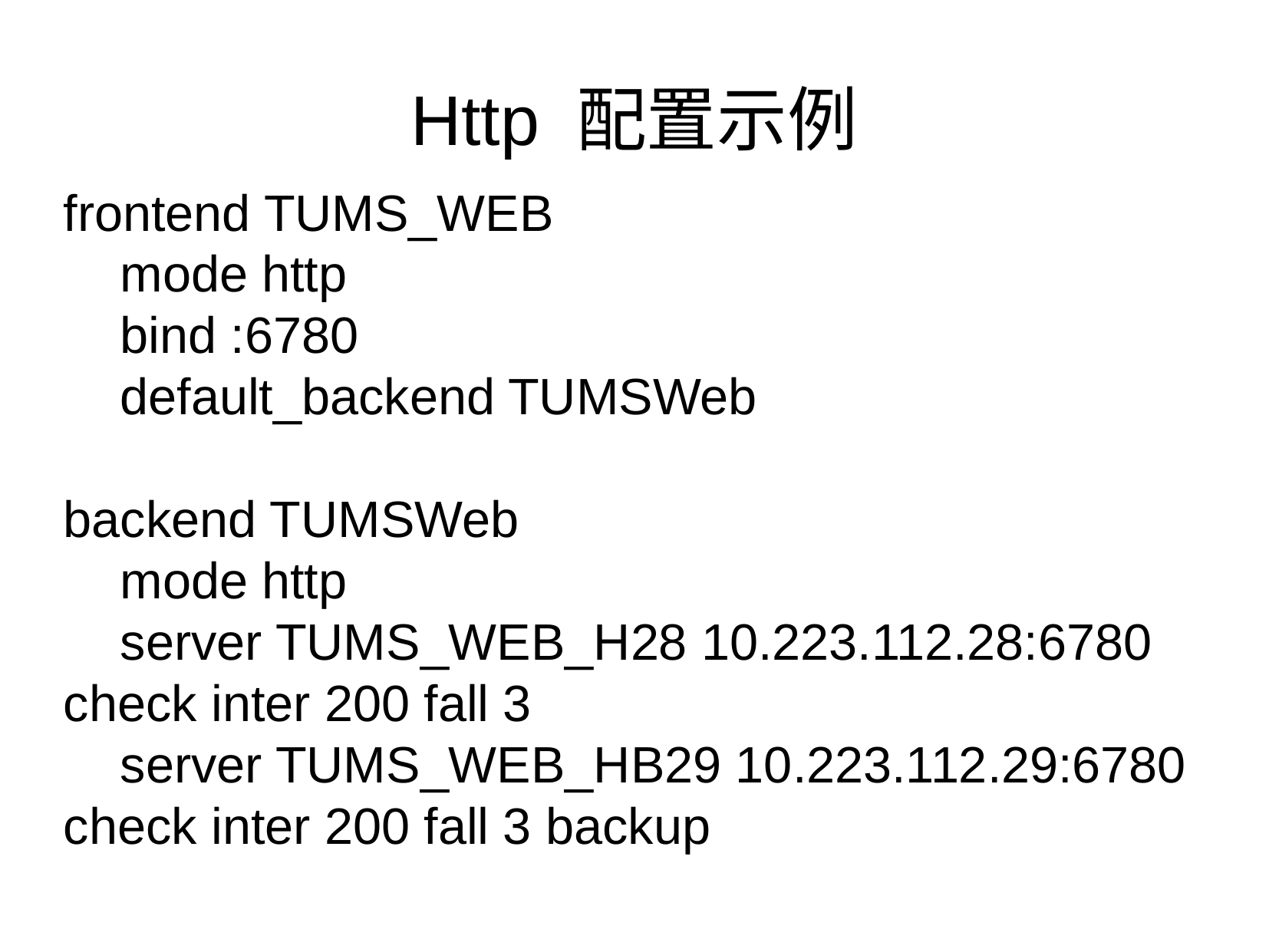

Http 配置示例
frontend TUMS_WEB
    mode http
    bind :6780
    default_backend TUMSWeb

backend TUMSWeb
    mode http
    server TUMS_WEB_H28 10.223.112.28:6780 check inter 200 fall 3
    server TUMS_WEB_HB29 10.223.112.29:6780 check inter 200 fall 3 backup